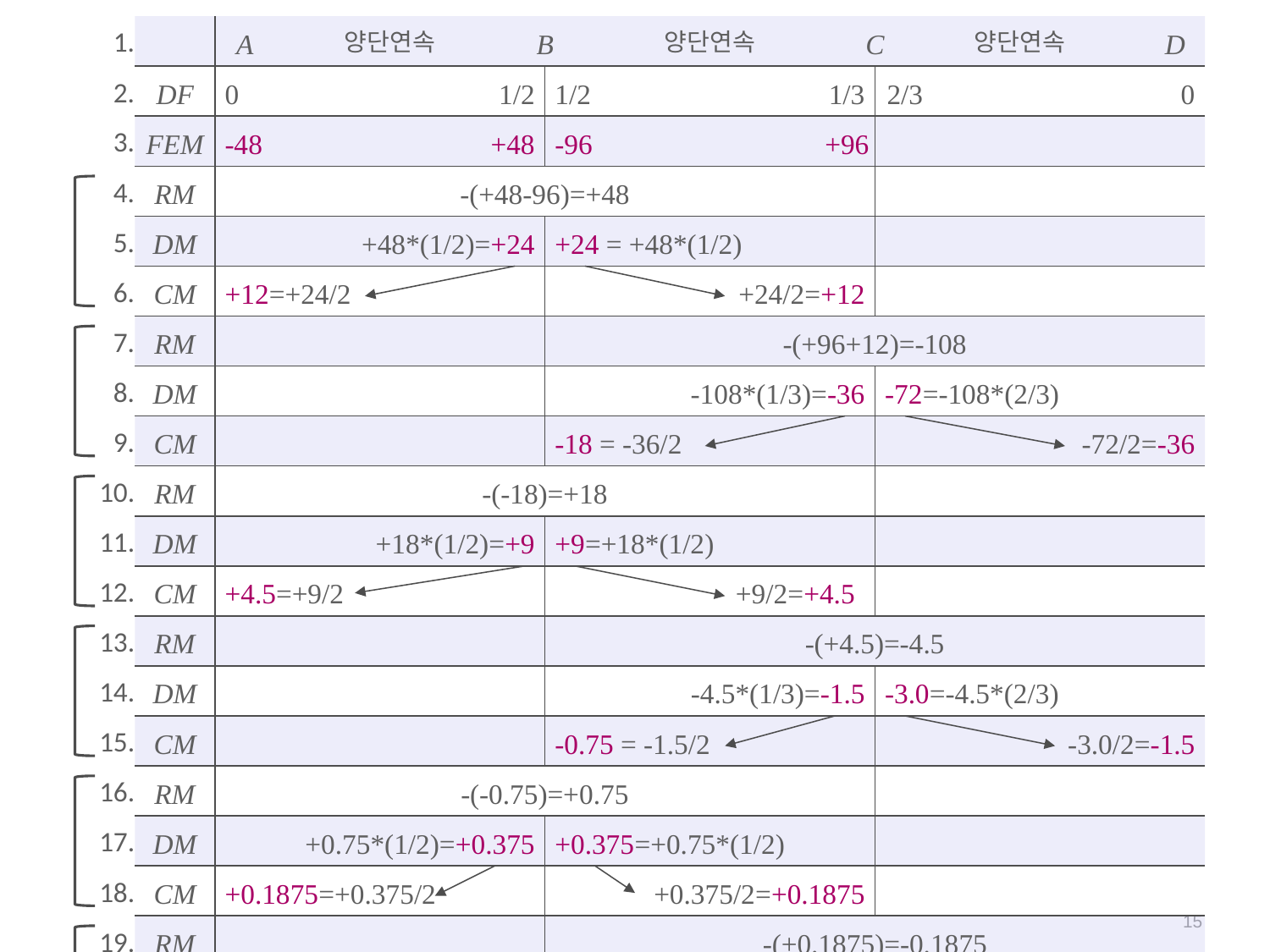

1.
A
양단연속
B
양단연속
C
양단연속
D
2.
DF
0
1/2
1/2
1/3
2/3
0
3.
FEM
-48
+48
-96
+96

4.
RM
-(+48-96)=+48
5.
DM
+48*(1/2)=+24
+24 = +48*(1/2)
6.
CM
+12=+24/2
+24/2=+12

7.
RM
-(+96+12)=-108
8.
DM
-108*(1/3)=-36
-72=-108*(2/3)
9.
CM
-18 = -36/2
-72/2=-36

10.
RM
-(-18)=+18
11.
DM
+18*(1/2)=+9
+9=+18*(1/2)
12.
CM
+4.5=+9/2
+9/2=+4.5

13.
RM
-(+4.5)=-4.5
14.
DM
-4.5*(1/3)=-1.5
-3.0=-4.5*(2/3)
15.
CM
-0.75 = -1.5/2
-3.0/2=-1.5

16.
RM
-(-0.75)=+0.75
17.
DM
+0.75*(1/2)=+0.375
+0.375=+0.75*(1/2)
18.
CM
+0.1875=+0.375/2
+0.375/2=+0.1875

19.
RM
-(+0.1875)=-0.1875
20.
DM
-0.1875*(1/3)=-0.0625
-0.125=-0.1875*(2/3)
21.
CM
-0.03125 = -0.0625/2
-0.125/2=-0.0625
22.
Ʃ
-31.3125
+81.375
-81.40625
+75.125
-75.125
-37.5625
MAB
MBA
MBC
MCB
MCD
MDC